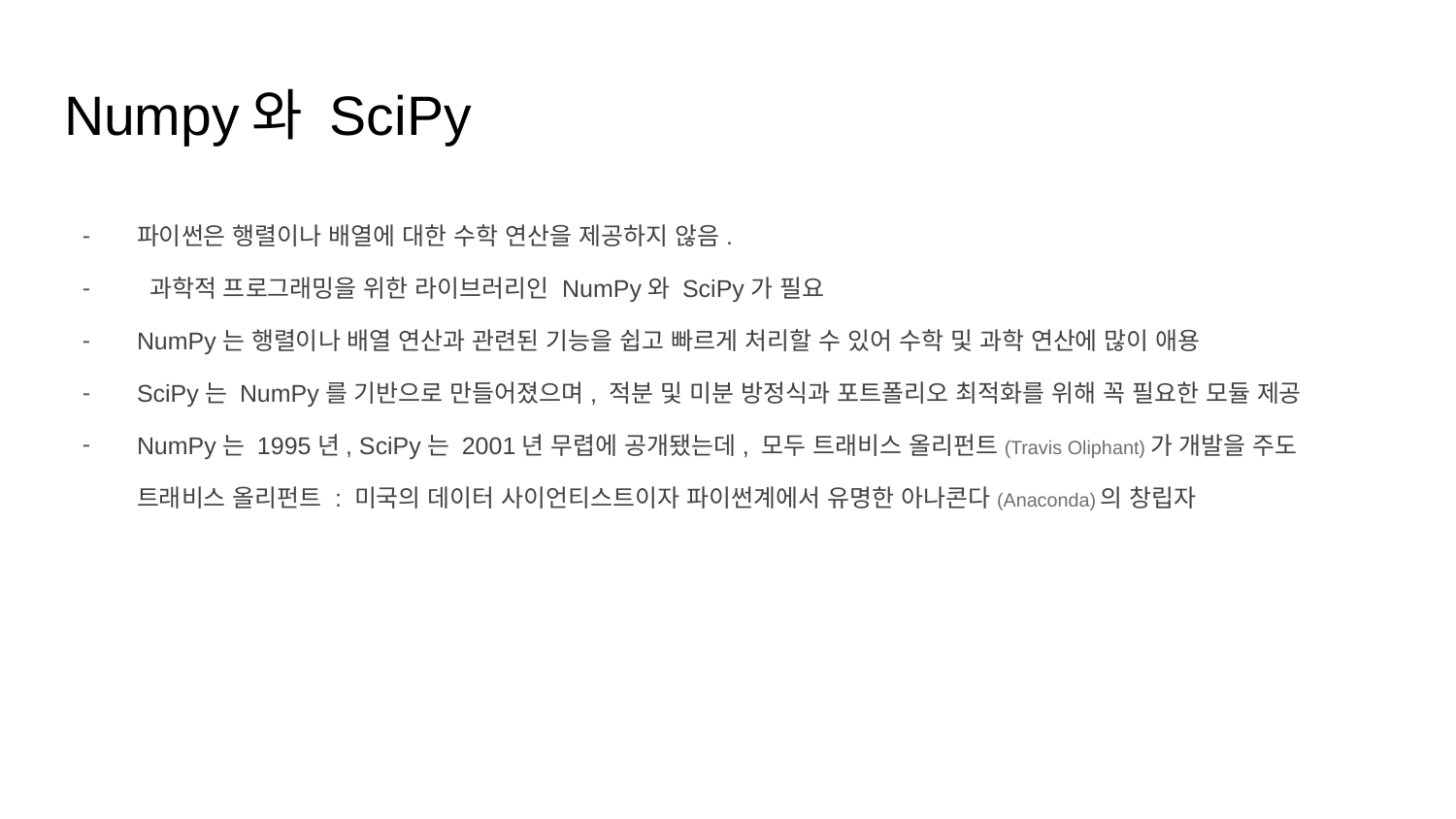

# Numpy와 SciPy
파이썬은 행렬이나 배열에 대한 수학 연산을 제공하지 않음.
 과학적 프로그래밍을 위한 라이브러리인 NumPy와 SciPy가 필요
NumPy는 행렬이나 배열 연산과 관련된 기능을 쉽고 빠르게 처리할 수 있어 수학 및 과학 연산에 많이 애용
SciPy는 NumPy를 기반으로 만들어졌으며, 적분 및 미분 방정식과 포트폴리오 최적화를 위해 꼭 필요한 모듈 제공
NumPy는 1995년, SciPy는 2001년 무렵에 공개됐는데, 모두 트래비스 올리펀트(Travis Oliphant)가 개발을 주도
트래비스 올리펀트 : 미국의 데이터 사이언티스트이자 파이썬계에서 유명한 아나콘다(Anaconda)의 창립자